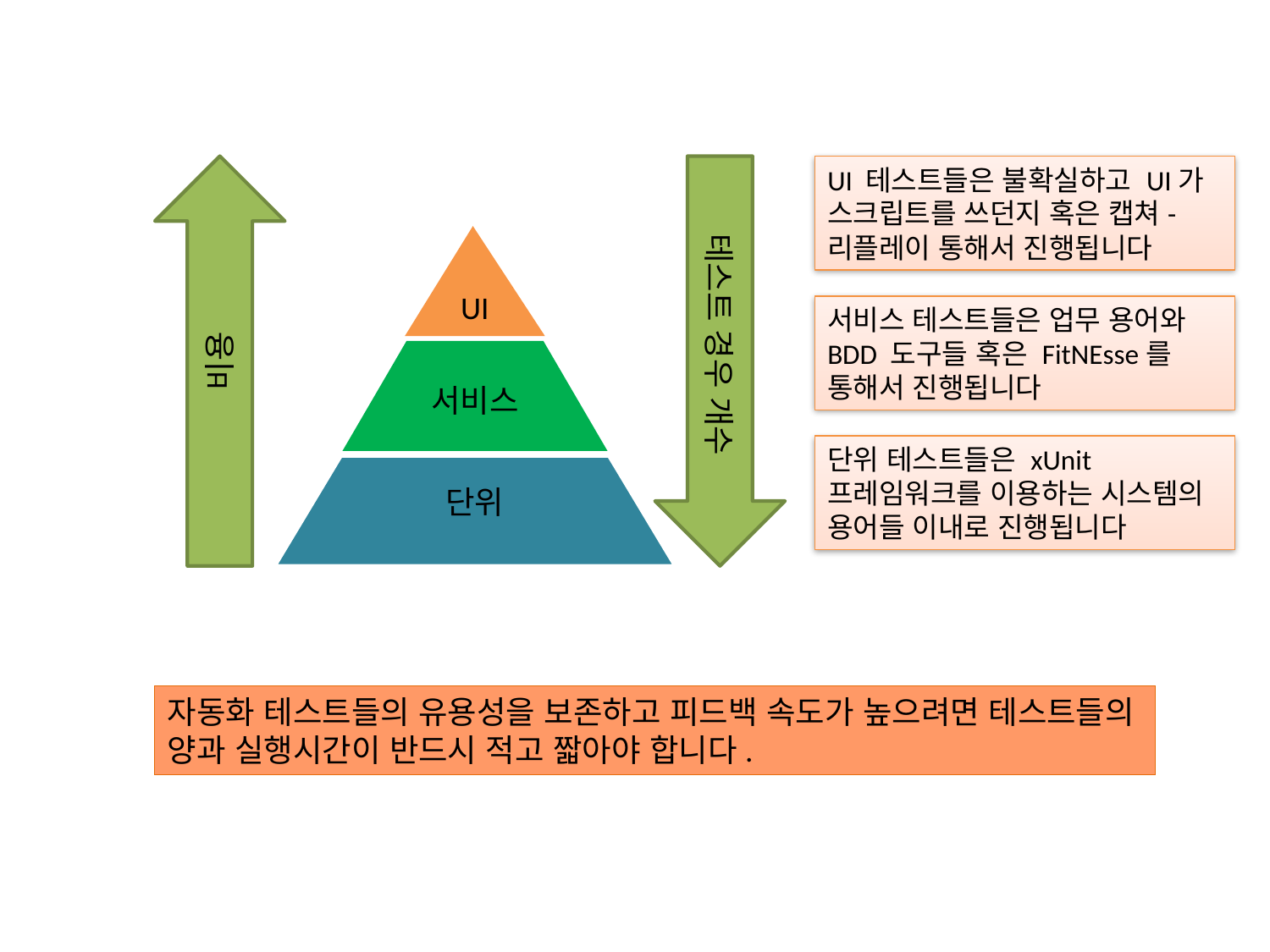

UI 테스트들은 불확실하고 UI가 스크립트를 쓰던지 혹은 캡쳐-리플레이 통해서 진행됩니다

UI
서비스 테스트들은 업무 용어와 BDD 도구들 혹은 FitNEsse를 통해서 진행됩니다
비용
테스트 경우 개수

서비스
단위 테스트들은 xUnit 프레임워크를 이용하는 시스템의 용어들 이내로 진행됩니다

단위
자동화 테스트들의 유용성을 보존하고 피드백 속도가 높으려면 테스트들의 양과 실행시간이 반드시 적고 짧아야 합니다.